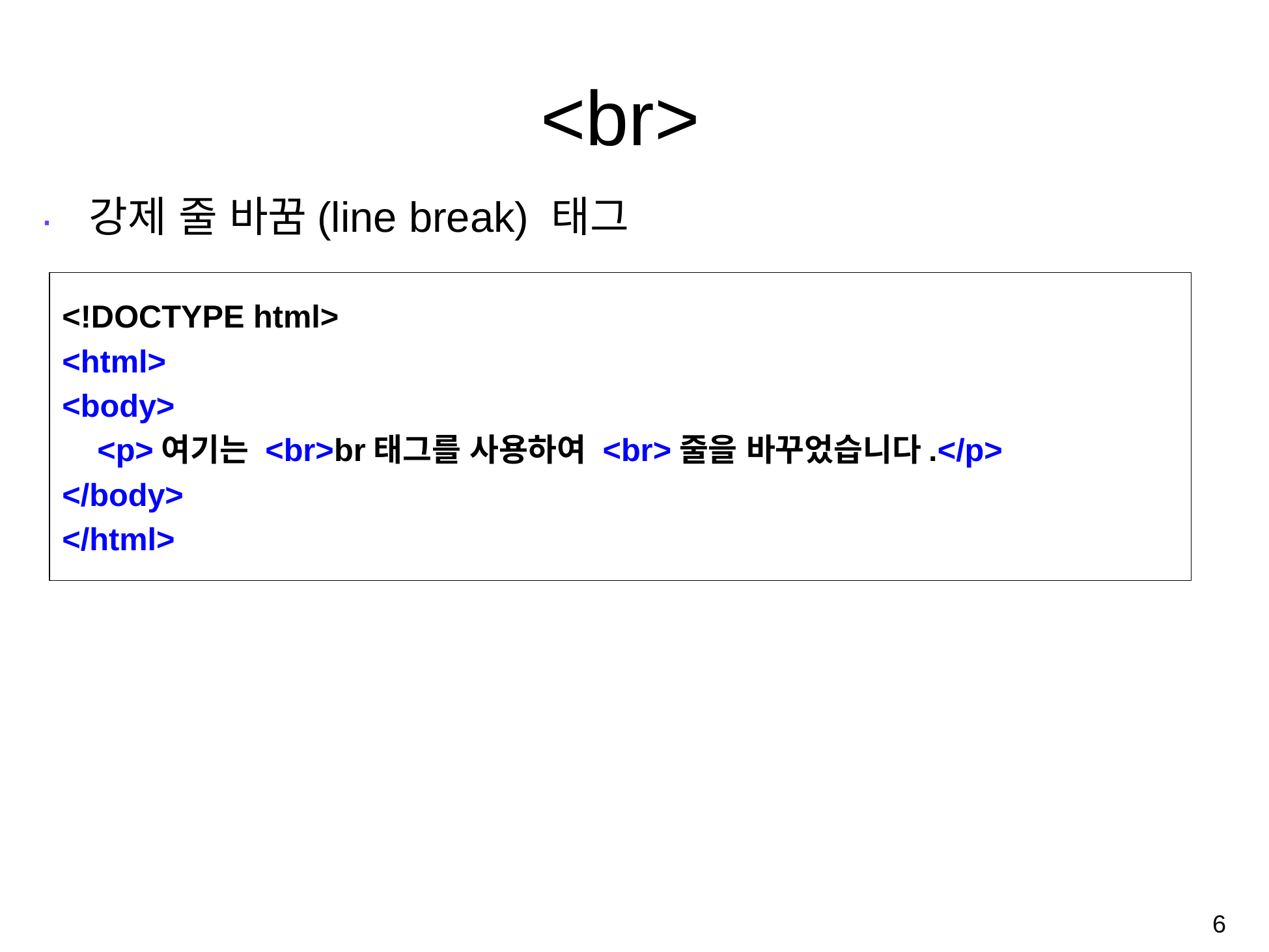

# <br>
강제 줄 바꿈(line break) 태그
<!DOCTYPE html>
<html>
<body>
    <p>여기는 <br>br태그를 사용하여 <br>줄을 바꾸었습니다.</p>
</body>
</html>
6